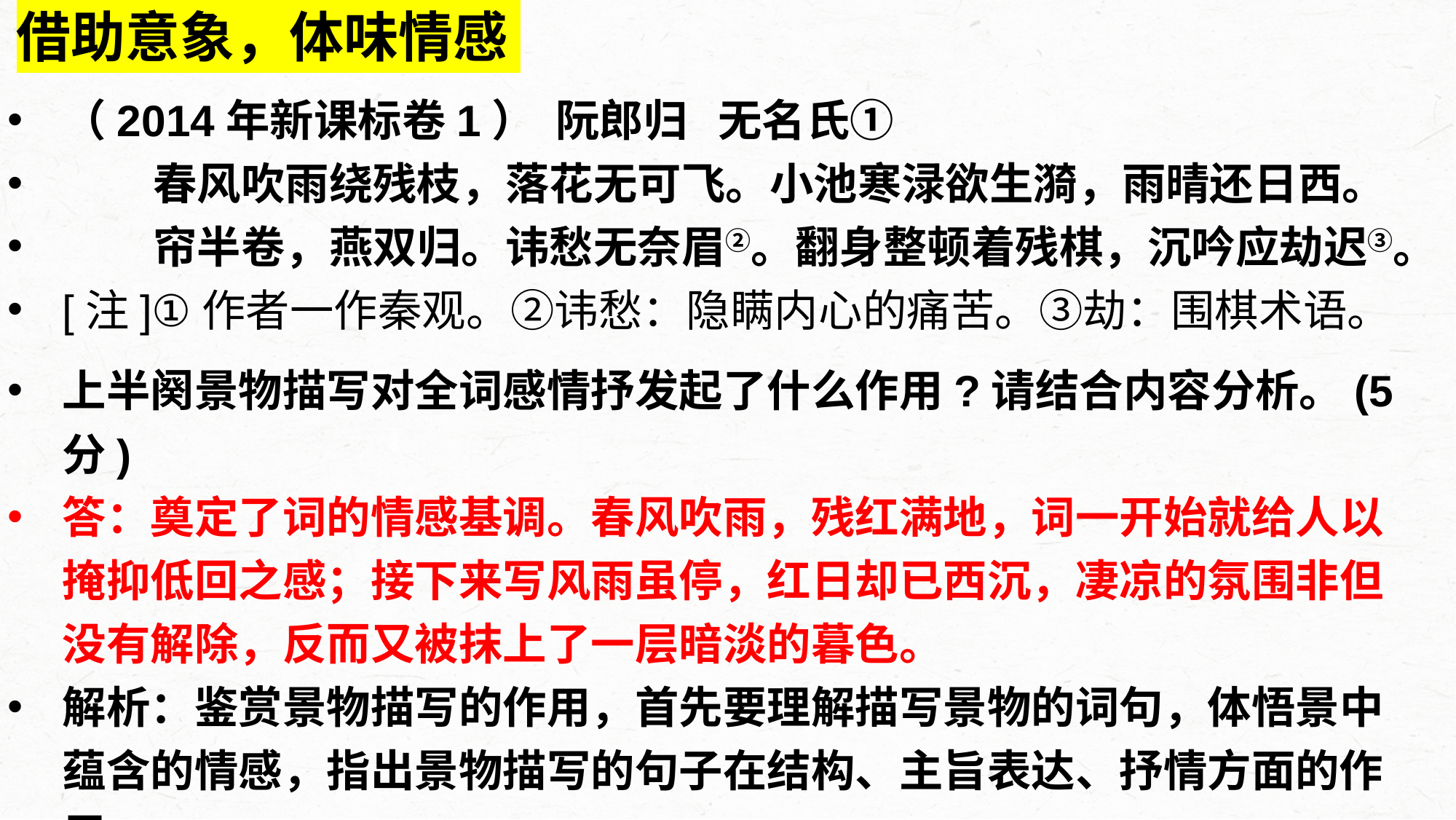

# 借助意象，体味情感
（2014年新课标卷1）  阮郎归   无名氏①
        春风吹雨绕残枝，落花无可飞。小池寒渌欲生漪，雨晴还日西。
        帘半卷，燕双归。讳愁无奈眉②。翻身整顿着残棋，沉吟应劫迟③。
[注]①作者一作秦观。②讳愁：隐瞒内心的痛苦。③劫：围棋术语。

上半阕景物描写对全词感情抒发起了什么作用?请结合内容分析。(5分)
答：奠定了词的情感基调。春风吹雨，残红满地，词一开始就给人以掩抑低回之感；接下来写风雨虽停，红日却已西沉，凄凉的氛围非但没有解除，反而又被抹上了一层暗淡的暮色。
解析：鉴赏景物描写的作用，首先要理解描写景物的词句，体悟景中蕴含的情感，指出景物描写的句子在结构、主旨表达、抒情方面的作用。